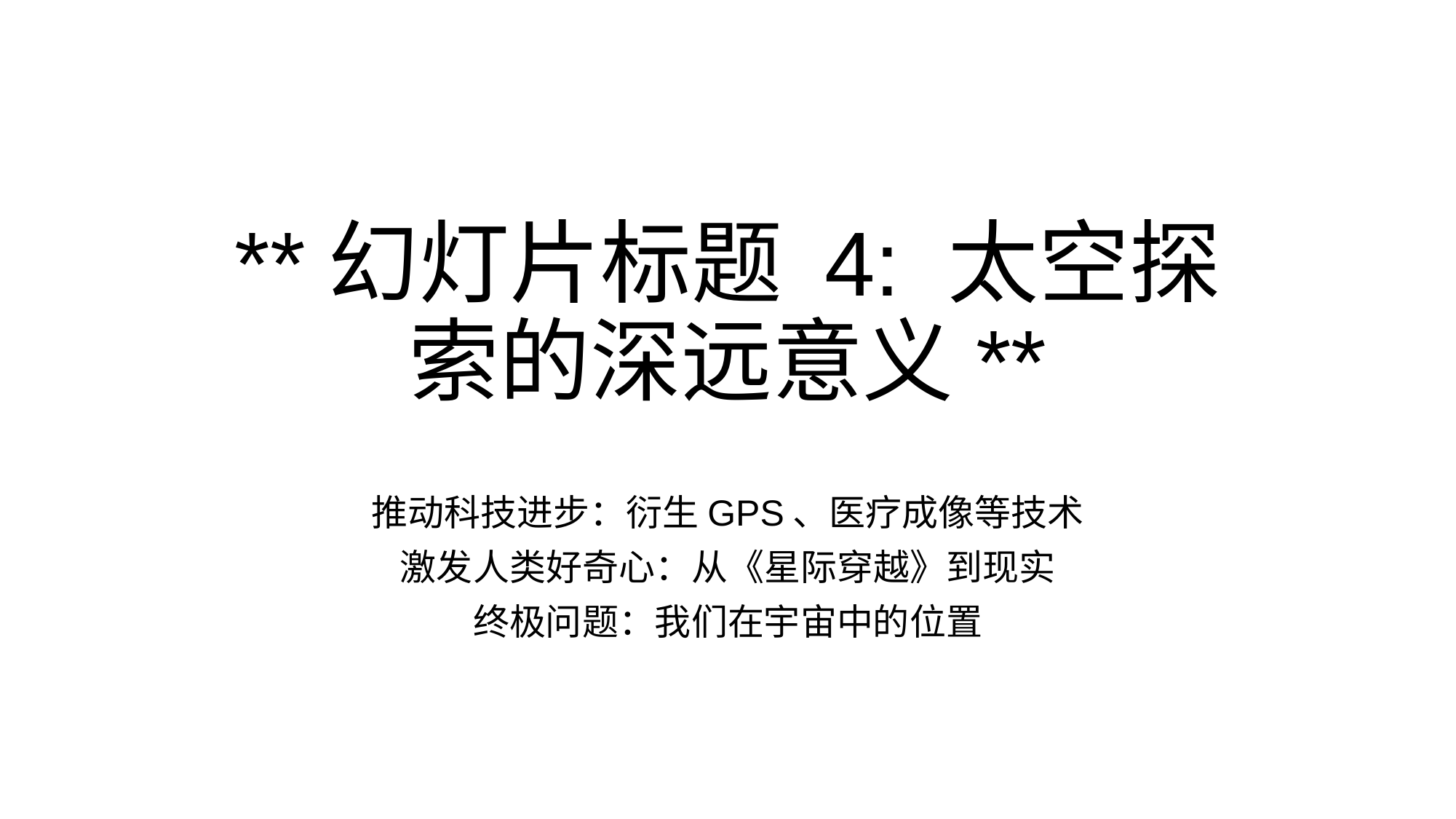

# **幻灯片标题 4: 太空探索的深远意义**

推动科技进步：衍生GPS、医疗成像等技术
激发人类好奇心：从《星际穿越》到现实
终极问题：我们在宇宙中的位置